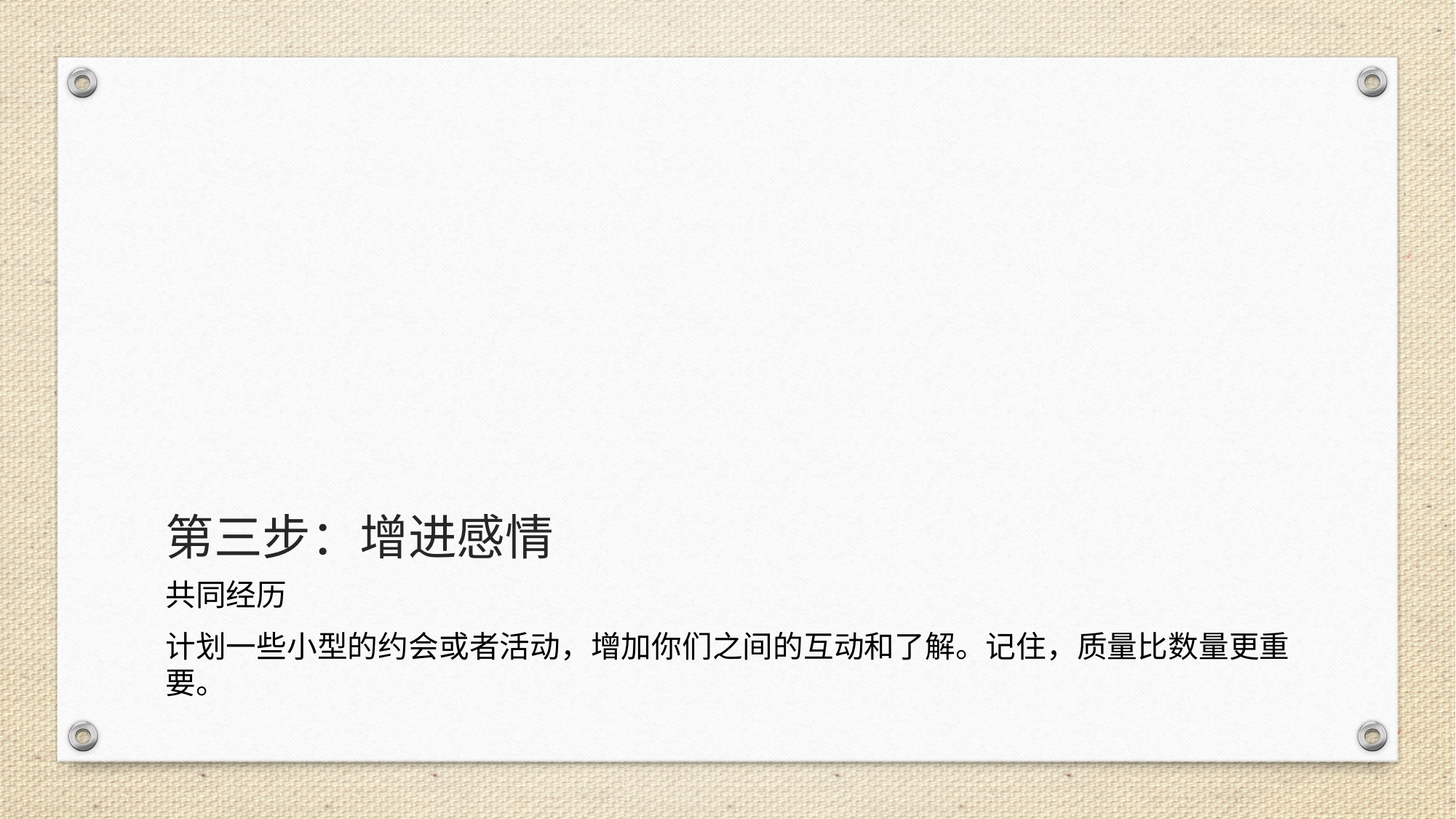

# 第三步：增进感情
共同经历
计划一些小型的约会或者活动，增加你们之间的互动和了解。记住，质量比数量更重要。